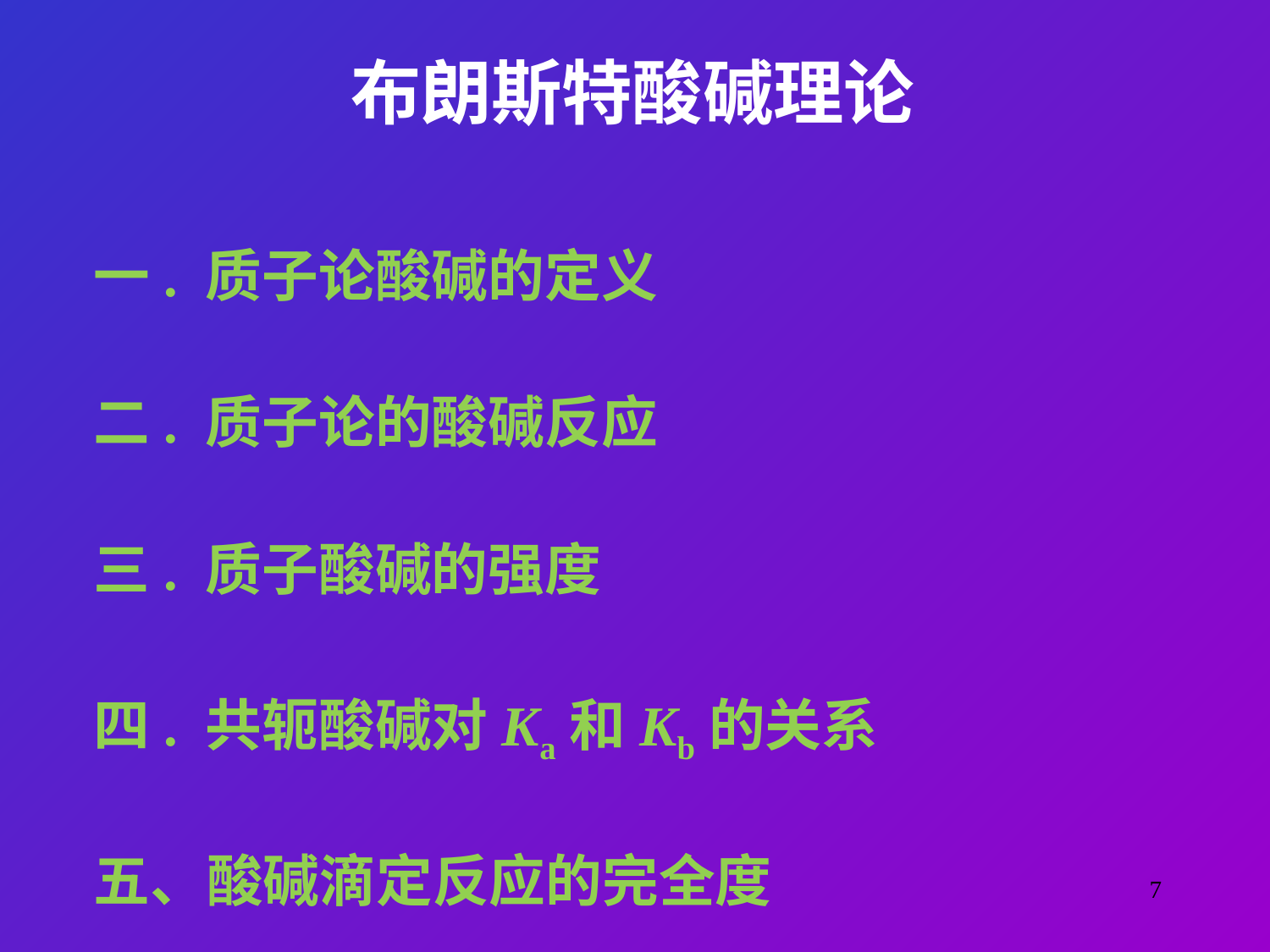

布朗斯特酸碱理论
一. 质子论酸碱的定义
二. 质子论的酸碱反应
三. 质子酸碱的强度
四. 共轭酸碱对Ka和Kb的关系
五、酸碱滴定反应的完全度

7